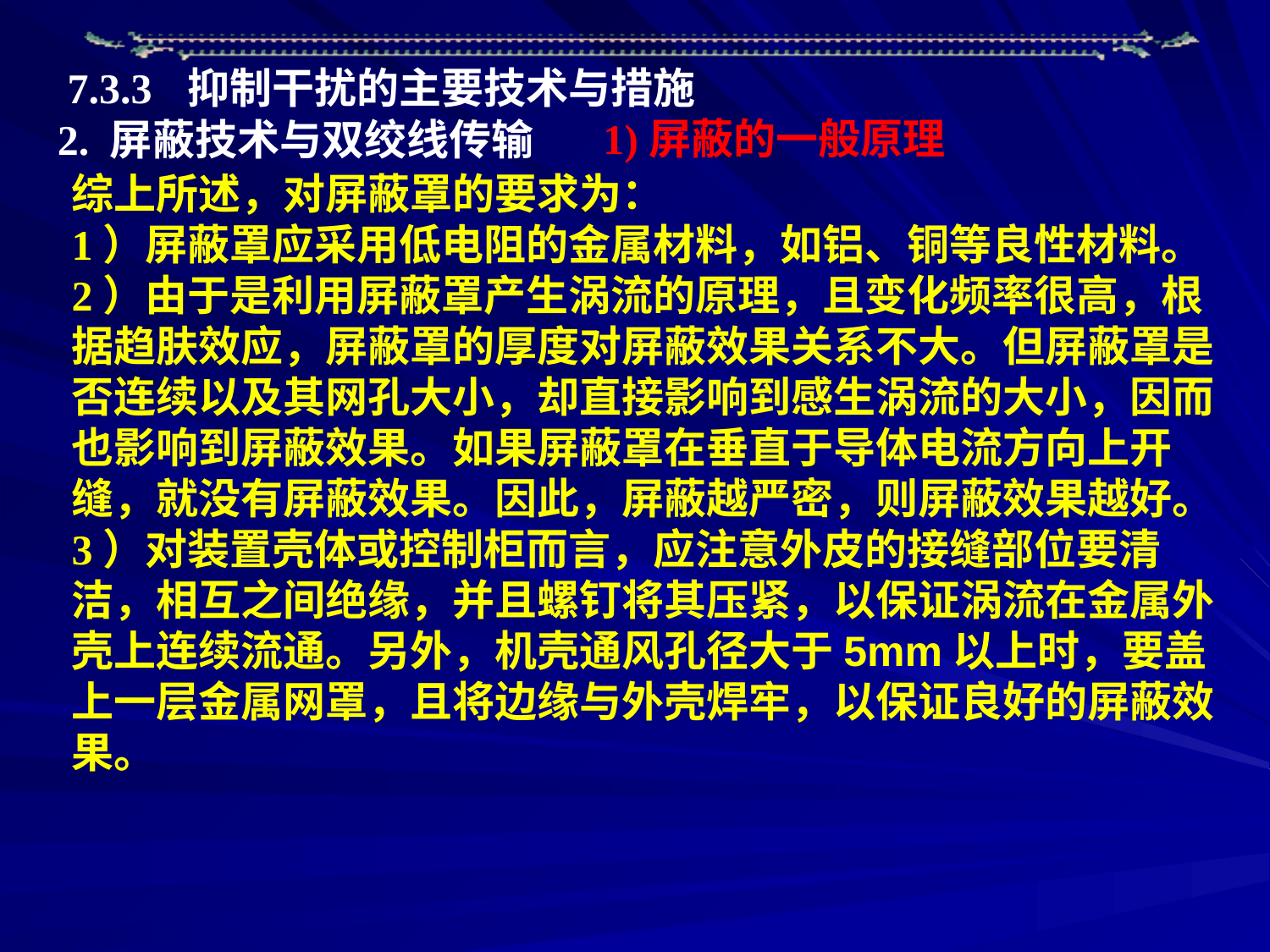

7.3.3 抑制干扰的主要技术与措施
2. 屏蔽技术与双绞线传输
1)屏蔽的一般原理
综上所述，对屏蔽罩的要求为：
1）屏蔽罩应采用低电阻的金属材料，如铝、铜等良性材料。
2）由于是利用屏蔽罩产生涡流的原理，且变化频率很高，根据趋肤效应，屏蔽罩的厚度对屏蔽效果关系不大。但屏蔽罩是否连续以及其网孔大小，却直接影响到感生涡流的大小，因而也影响到屏蔽效果。如果屏蔽罩在垂直于导体电流方向上开缝，就没有屏蔽效果。因此，屏蔽越严密，则屏蔽效果越好。
3）对装置壳体或控制柜而言，应注意外皮的接缝部位要清洁，相互之间绝缘，并且螺钉将其压紧，以保证涡流在金属外壳上连续流通。另外，机壳通风孔径大于5mm以上时，要盖上一层金属网罩，且将边缘与外壳焊牢，以保证良好的屏蔽效果。